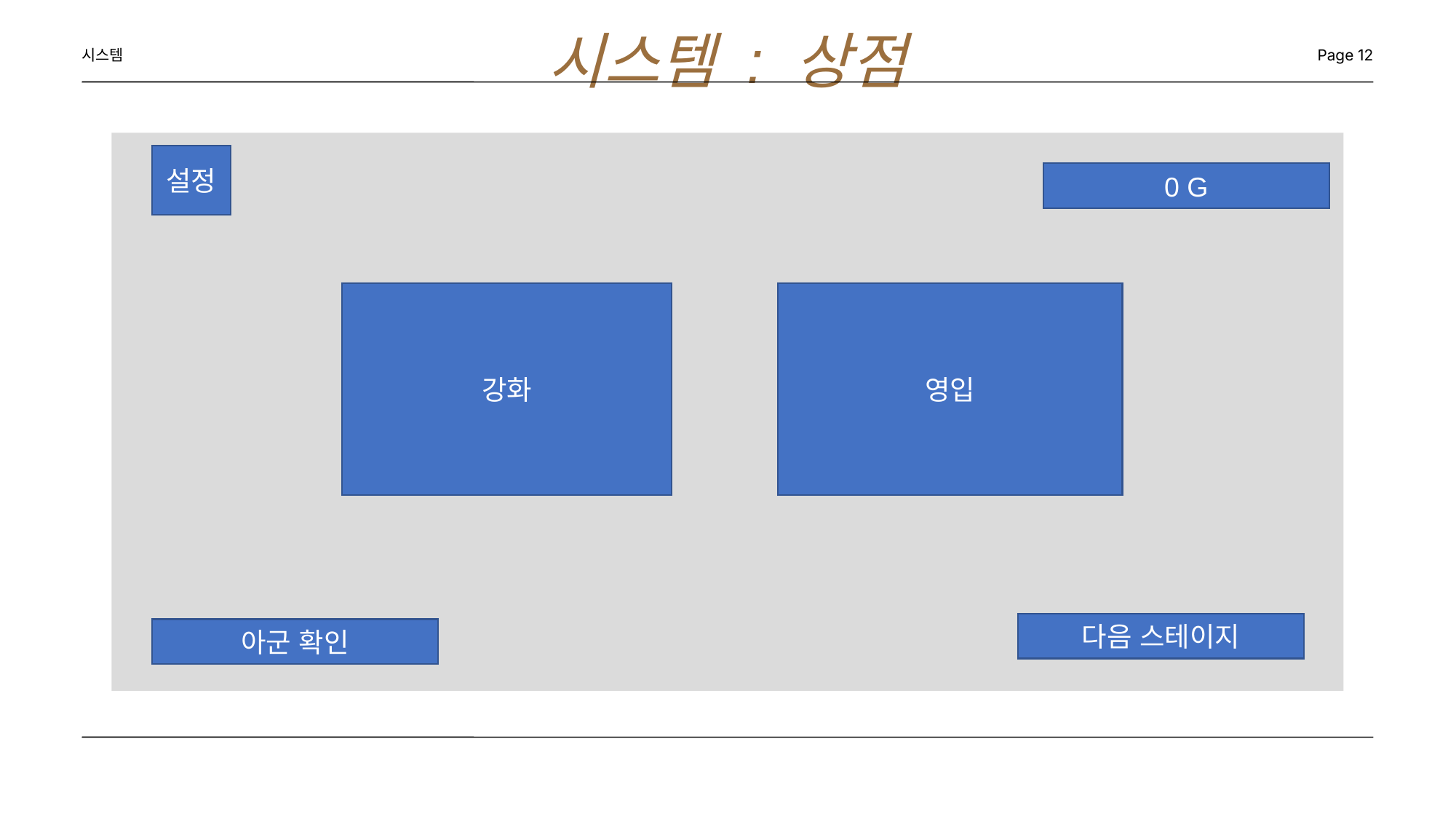

시스템 : 상점
시스템
Page 12

설정
0 G
강화
영입
다음 스테이지
아군 확인